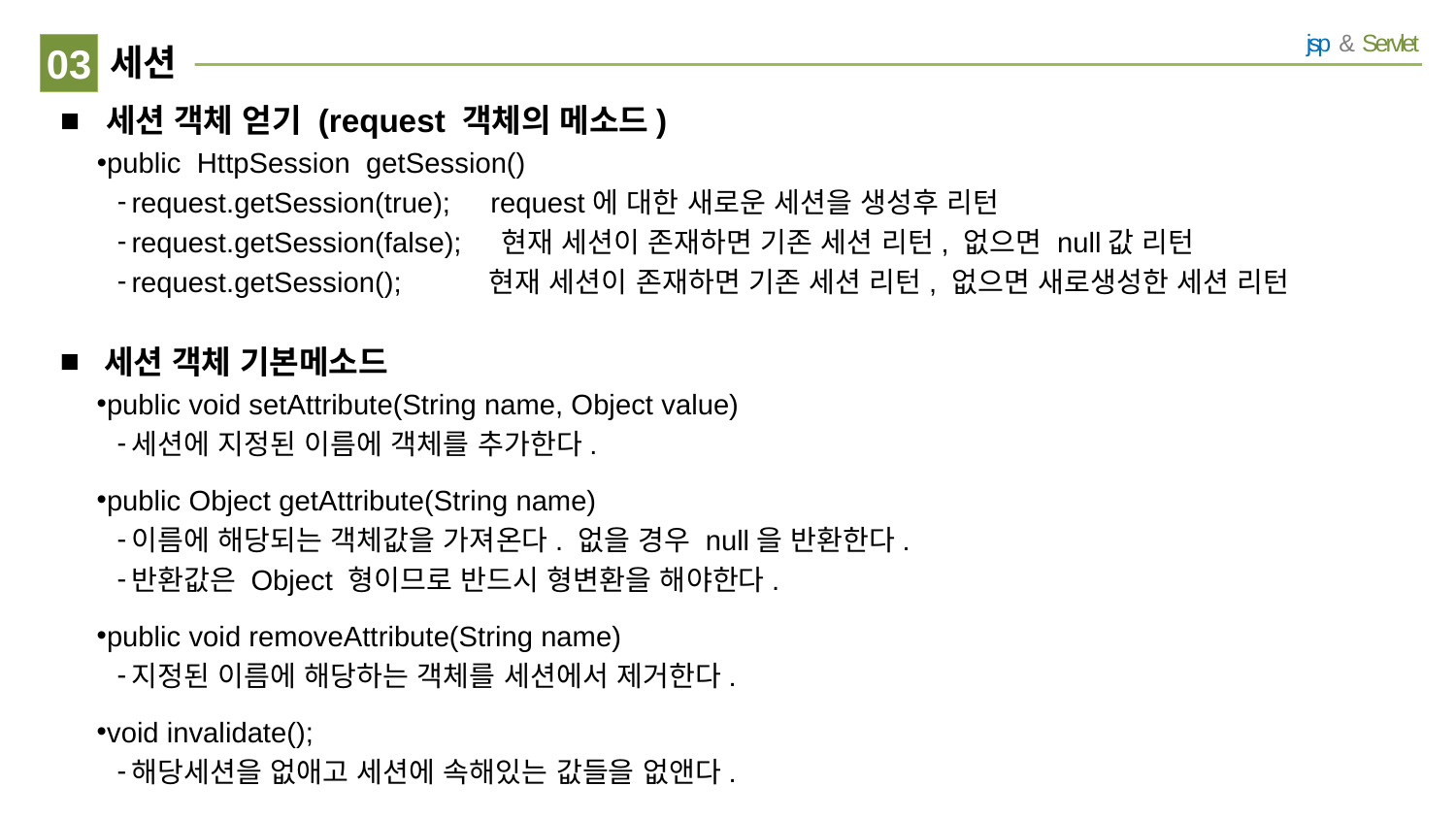

03
# 세션
 세션 객체 얻기 (request 객체의 메소드)
public  HttpSession  getSession()
request.getSession(true);     request에 대한 새로운 세션을 생성후 리턴
request.getSession(false);    현재 세션이 존재하면 기존 세션 리턴, 없으면 null값 리턴
request.getSession();          현재 세션이 존재하면 기존 세션 리턴, 없으면 새로생성한 세션 리턴

 세션 객체 기본메소드
public void setAttribute(String name, Object value)
세션에 지정된 이름에 객체를 추가한다.

public Object getAttribute(String name)
이름에 해당되는 객체값을 가져온다. 없을 경우 null을 반환한다.
반환값은 Object 형이므로 반드시 형변환을 해야한다.

public void removeAttribute(String name)
지정된 이름에 해당하는 객체를 세션에서 제거한다.

void invalidate();
해당세션을 없애고 세션에 속해있는 값들을 없앤다.